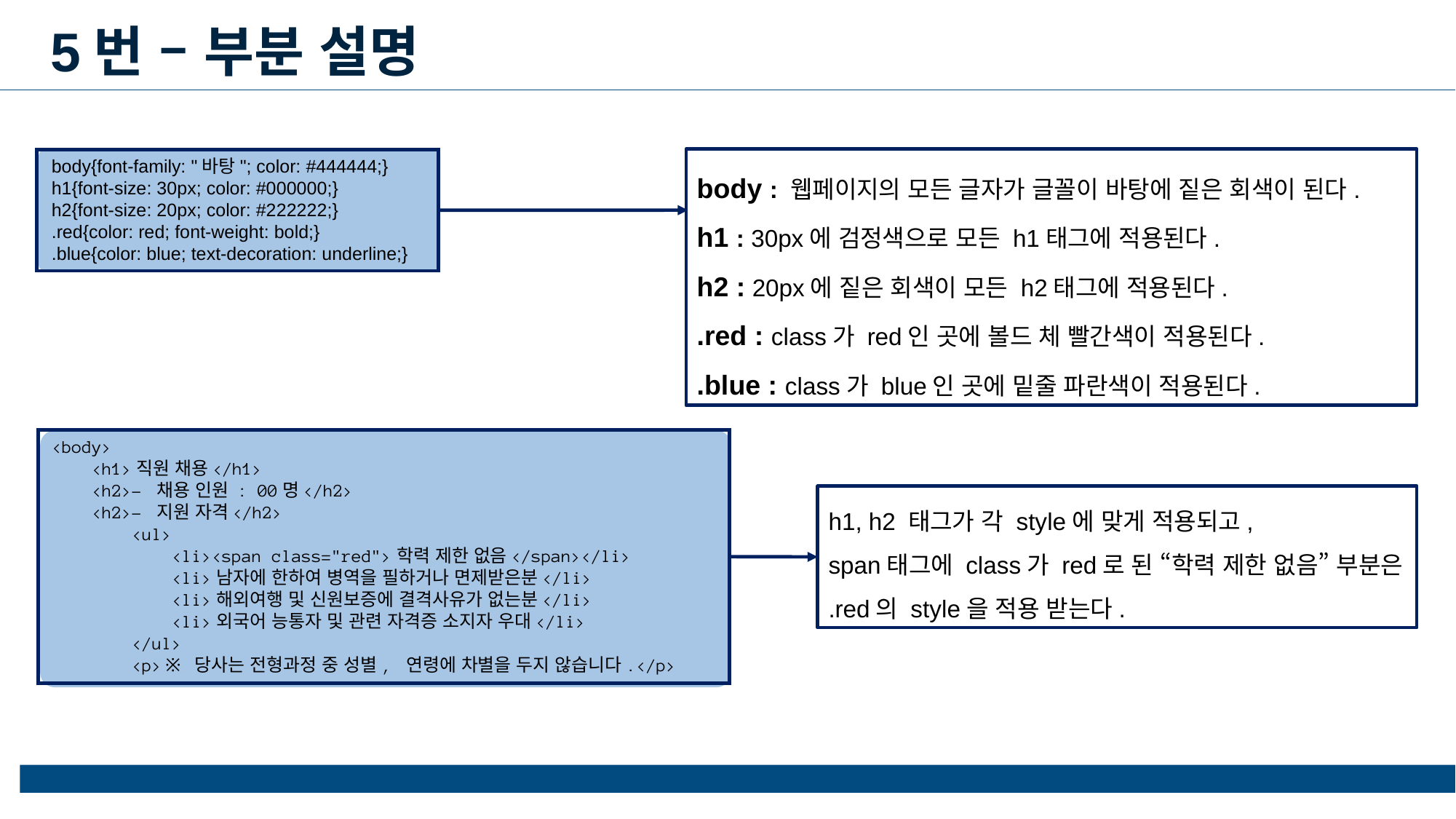

5번 – 부분 설명
body : 웹페이지의 모든 글자가 글꼴이 바탕에 짙은 회색이 된다.
h1 : 30px에 검정색으로 모든 h1태그에 적용된다.
h2 : 20px에 짙은 회색이 모든 h2태그에 적용된다.
.red : class가 red인 곳에 볼드 체 빨간색이 적용된다.
.blue : class가 blue인 곳에 밑줄 파란색이 적용된다.

        body{font-family: "바탕"; color: #444444;}
        h1{font-size: 30px; color: #000000;}
        h2{font-size: 20px; color: #222222;}
        .red{color: red; font-weight: bold;}
        .blue{color: blue; text-decoration: underline;}
<body>
    <h1>직원 채용</h1>
    <h2>- 채용 인원 : 00명</h2>
    <h2>- 지원 자격</h2>
        <ul>
            <li><span class="red">학력 제한 없음</span></li>
            <li>남자에 한하여 병역을 필하거나 면제받은분</li>
            <li>해외여행 및 신원보증에 결격사유가 없는분</li>
            <li>외국어 능통자 및 관련 자격증 소지자 우대</li>
        </ul>
        <p>※ 당사는 전형과정 중 성별, 연령에 차별을 두지 않습니다.</p>

h1, h2 태그가 각 style에 맞게 적용되고,
span태그에 class가 red로 된 “학력 제한 없음” 부분은
.red의 style을 적용 받는다.